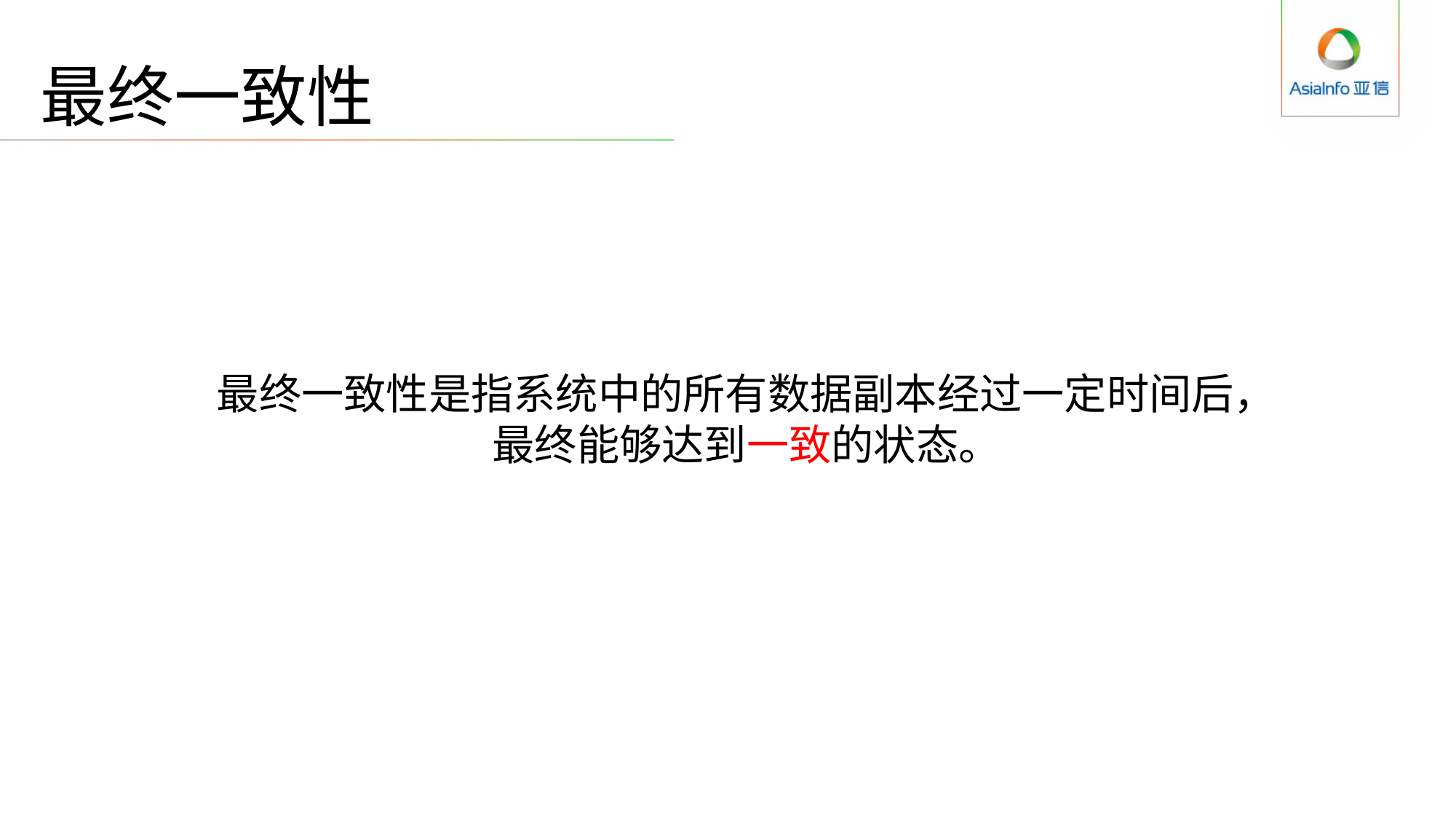

# 最终一致性
最终一致性是指系统中的所有数据副本经过一定时间后，
最终能够达到一致的状态。